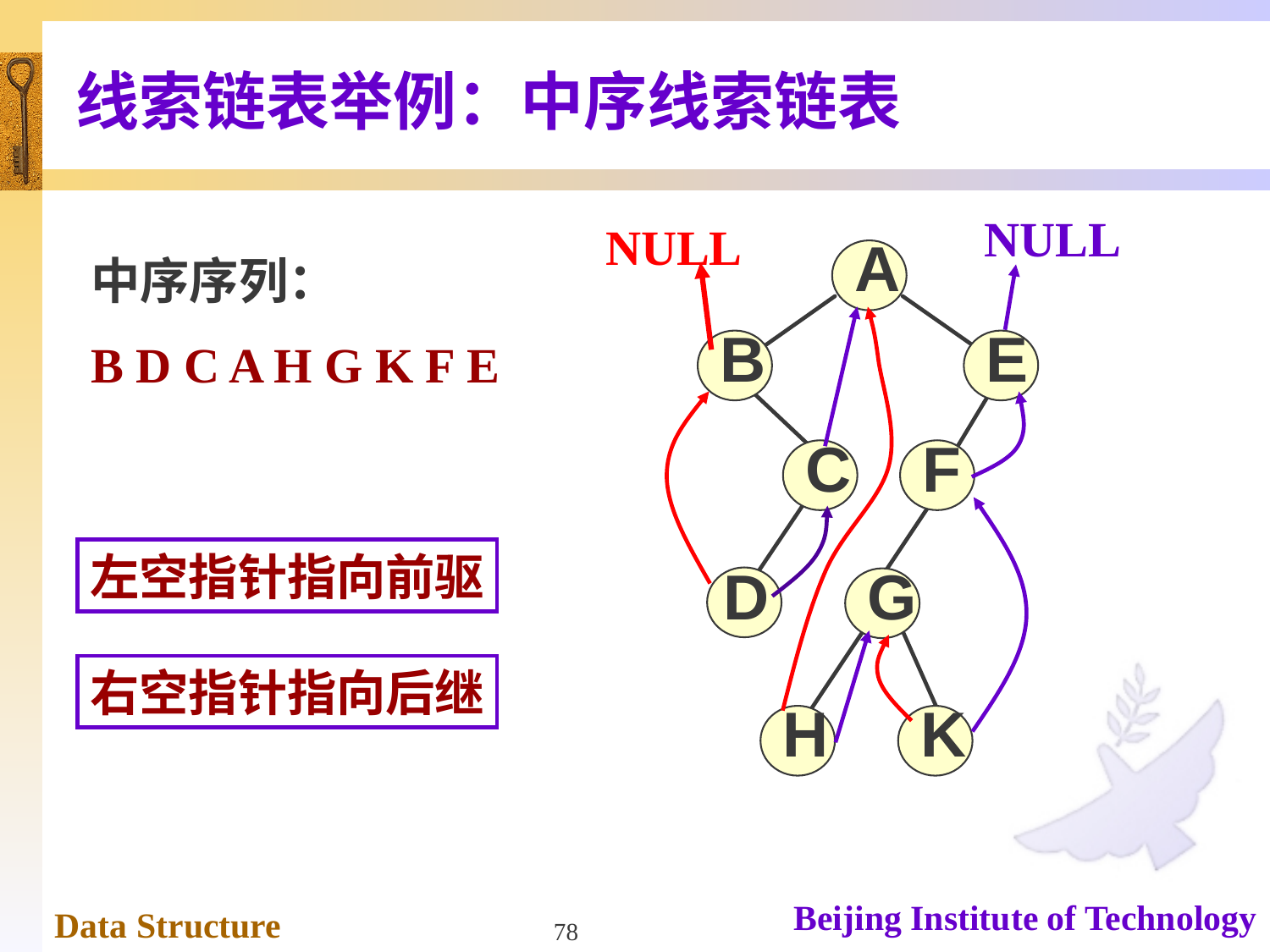

线索链表举例：中序线索链表
NULL

NULL

 A

 B

 E

 C

 F

D

 G

 H

 K

中序序列：
B D C A H G K F E

左空指针指向前驱
右空指针指向后继

78